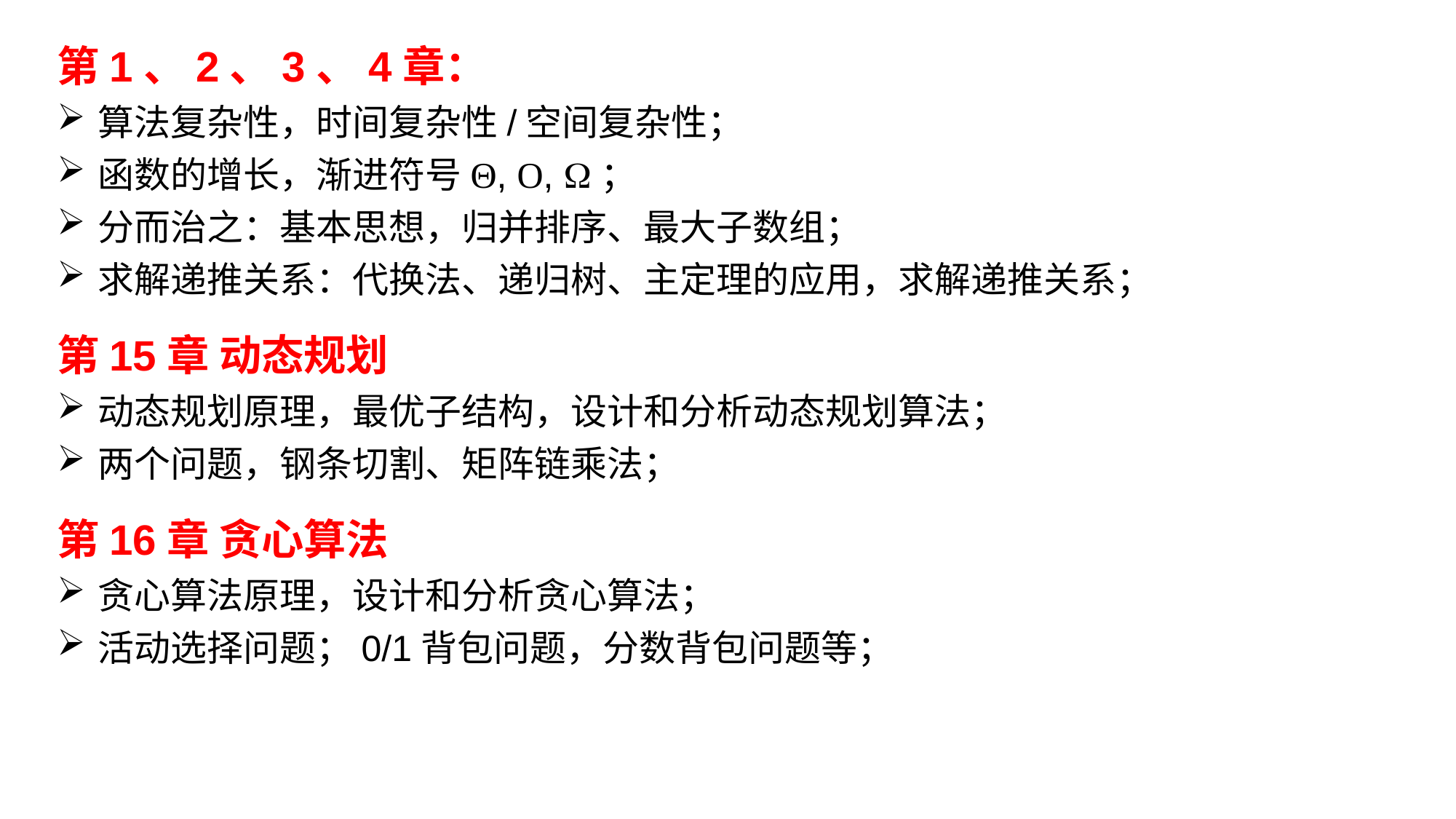

第1、2、3、4章：
算法复杂性，时间复杂性/空间复杂性；
函数的增长，渐进符号Θ, O, Ω；
分而治之：基本思想，归并排序、最大子数组；
求解递推关系：代换法、递归树、主定理的应用，求解递推关系；
第15章 动态规划
动态规划原理，最优子结构，设计和分析动态规划算法；
两个问题，钢条切割、矩阵链乘法；
第16章 贪心算法
贪心算法原理，设计和分析贪心算法；
活动选择问题；0/1背包问题，分数背包问题等；